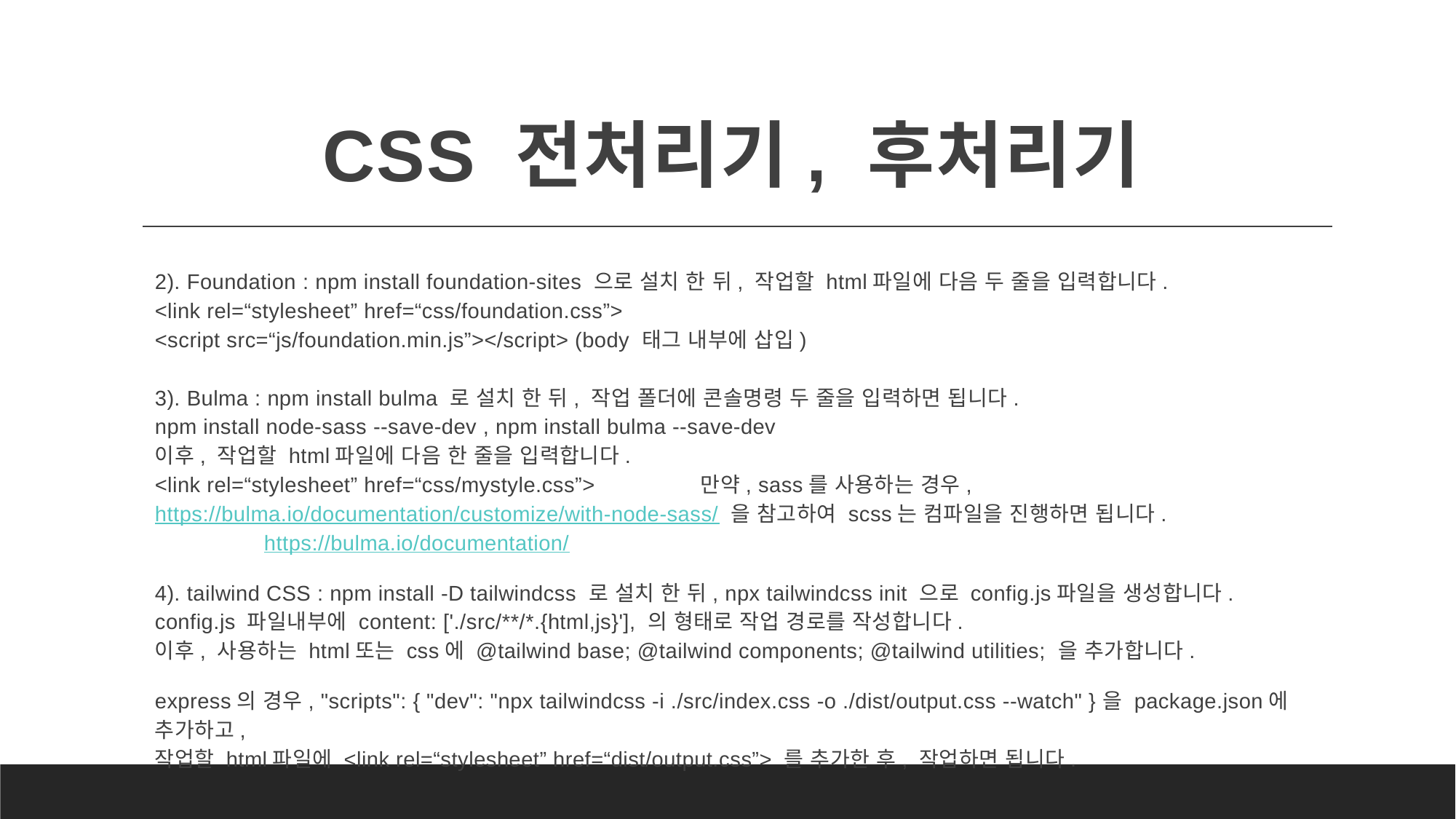

# CSS 전처리기, 후처리기
2). Foundation : npm install foundation-sites 으로 설치 한 뒤, 작업할 html파일에 다음 두 줄을 입력합니다.
<link rel=“stylesheet” href=“css/foundation.css”>
<script src=“js/foundation.min.js”></script> (body 태그 내부에 삽입)
3). Bulma : npm install bulma 로 설치 한 뒤, 작업 폴더에 콘솔명령 두 줄을 입력하면 됩니다.
npm install node-sass --save-dev , npm install bulma --save-dev
이후, 작업할 html파일에 다음 한 줄을 입력합니다.
<link rel=“stylesheet” href=“css/mystyle.css”>	만약, sass를 사용하는 경우,
https://bulma.io/documentation/customize/with-node-sass/ 을 참고하여 scss는 컴파일을 진행하면 됩니다.
	https://bulma.io/documentation/
4). tailwind CSS : npm install -D tailwindcss 로 설치 한 뒤, npx tailwindcss init 으로 config.js파일을 생성합니다.
config.js 파일내부에 content: ['./src/**/*.{html,js}'], 의 형태로 작업 경로를 작성합니다.
이후, 사용하는 html또는 css에 @tailwind base; @tailwind components; @tailwind utilities; 을 추가합니다.
express의 경우, "scripts": { "dev": "npx tailwindcss -i ./src/index.css -o ./dist/output.css --watch" }을 package.json에 추가하고,
작업할 html파일에 <link rel=“stylesheet” href=“dist/output.css”> 를 추가한 후, 작업하면 됩니다.